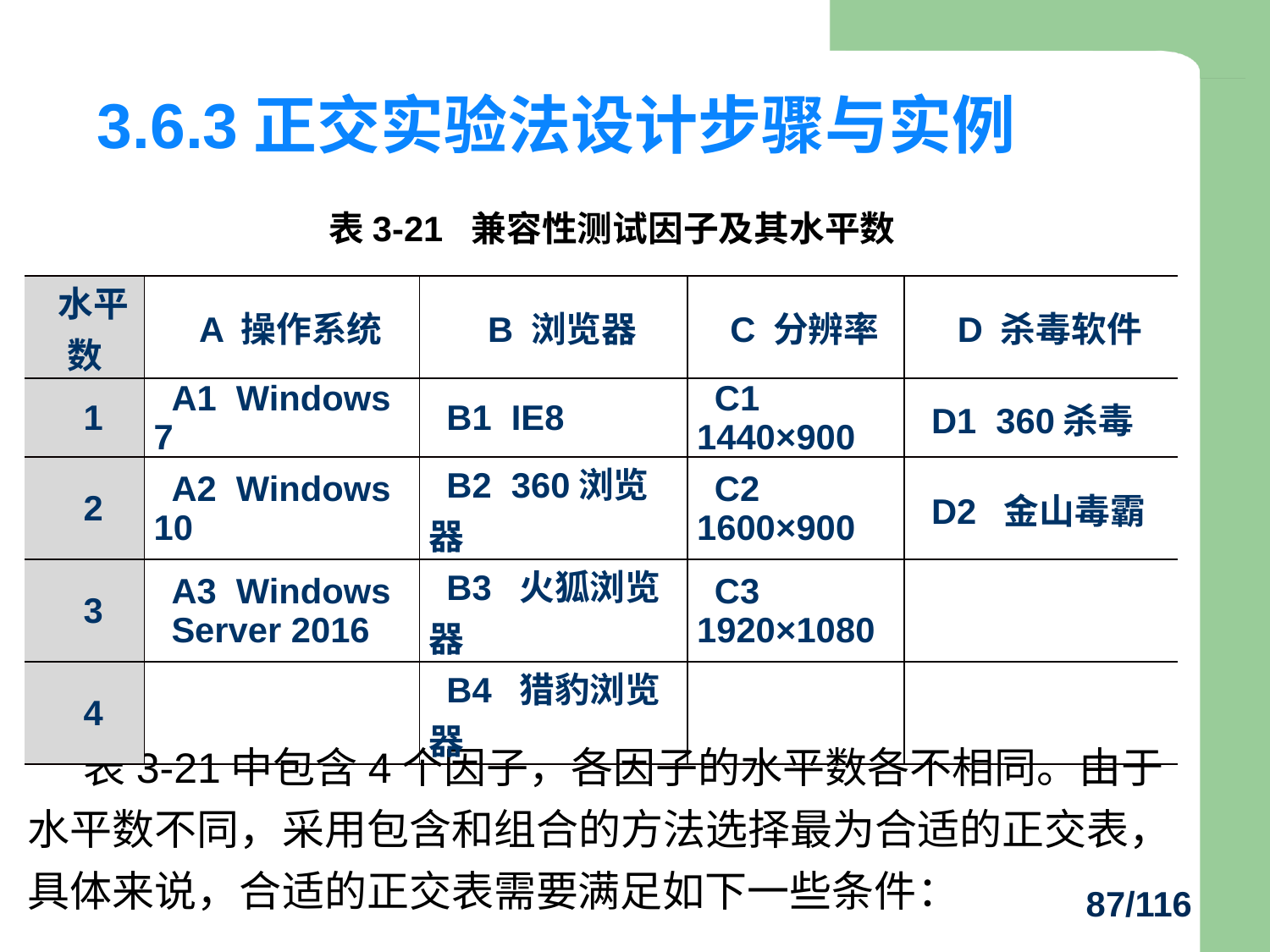

# 3.6.3正交实验法设计步骤与实例
表3-21  兼容性测试因子及其水平数

    表3-21中包含4个因子，各因子的水平数各不相同。由于水平数不同，采用包含和组合的方法选择最为合适的正交表，具体来说，合适的正交表需要满足如下一些条件：

| 水平数 | A 操作系统 | B 浏览器 | C 分辨率 | D 杀毒软件 |
| --- | --- | --- | --- | --- |
| 1 | A1 Windows 7 | B1 IE8 | C1 1440×900 | D1 360杀毒 |
| 2 | A2 Windows 10 | B2 360浏览器 | C2 1600×900 | D2 金山毒霸 |
| 3 | A3 Windows Server 2016 | B3 火狐浏览器 | C3 1920×1080 |  |
| 4 |  | B4 猎豹浏览器 |  |  |
87/116